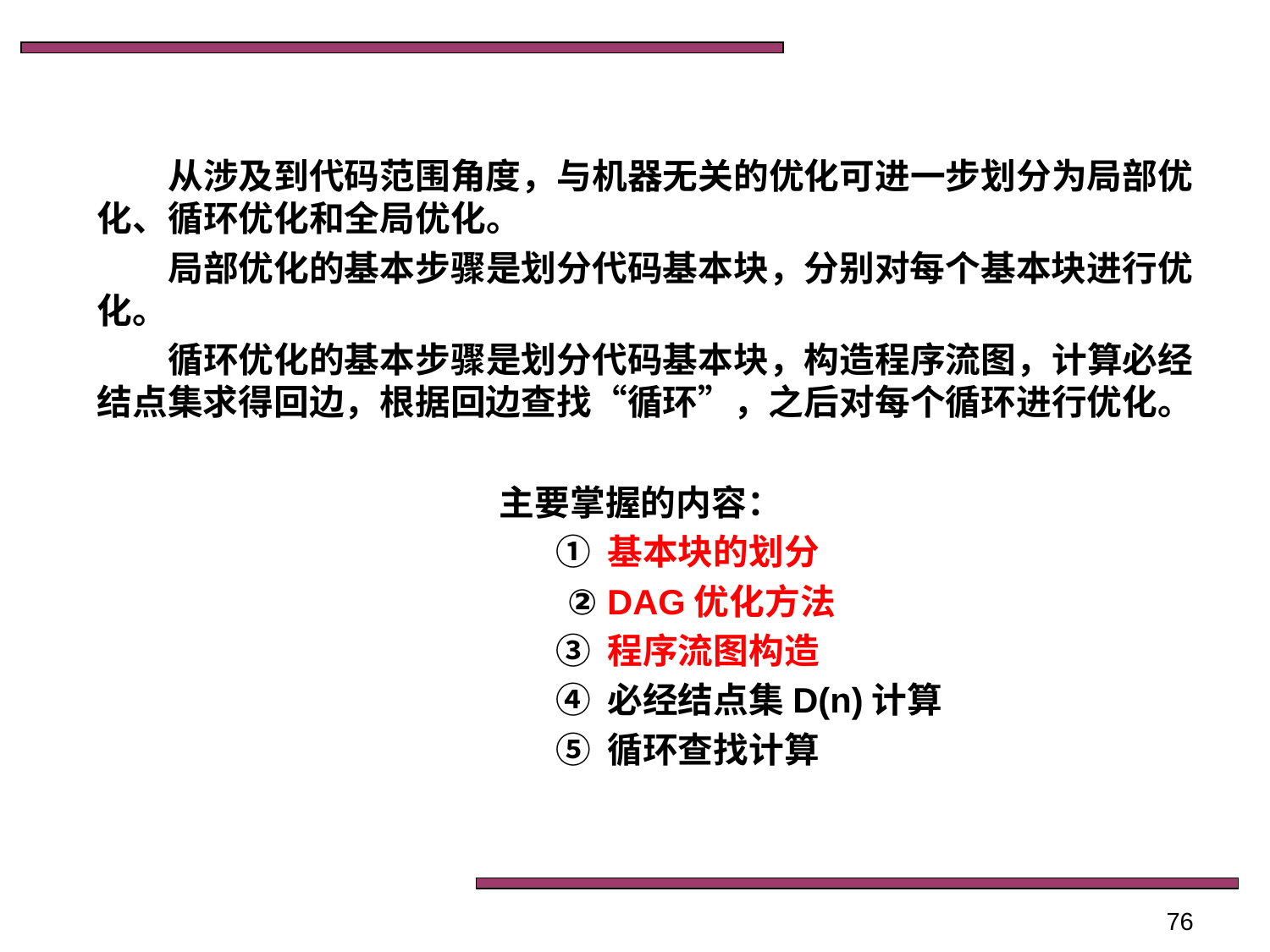

从涉及到代码范围角度，与机器无关的优化可进一步划分为局部优化、循环优化和全局优化。
　　局部优化的基本步骤是划分代码基本块，分别对每个基本块进行优化。
　　循环优化的基本步骤是划分代码基本块，构造程序流图，计算必经结点集求得回边，根据回边查找“循环”，之后对每个循环进行优化。
主要掌握的内容：
       ① 基本块的划分
       ② DAG优化方法
       ③ 程序流图构造
       ④ 必经结点集D(n)计算
       ⑤ 循环查找计算
76